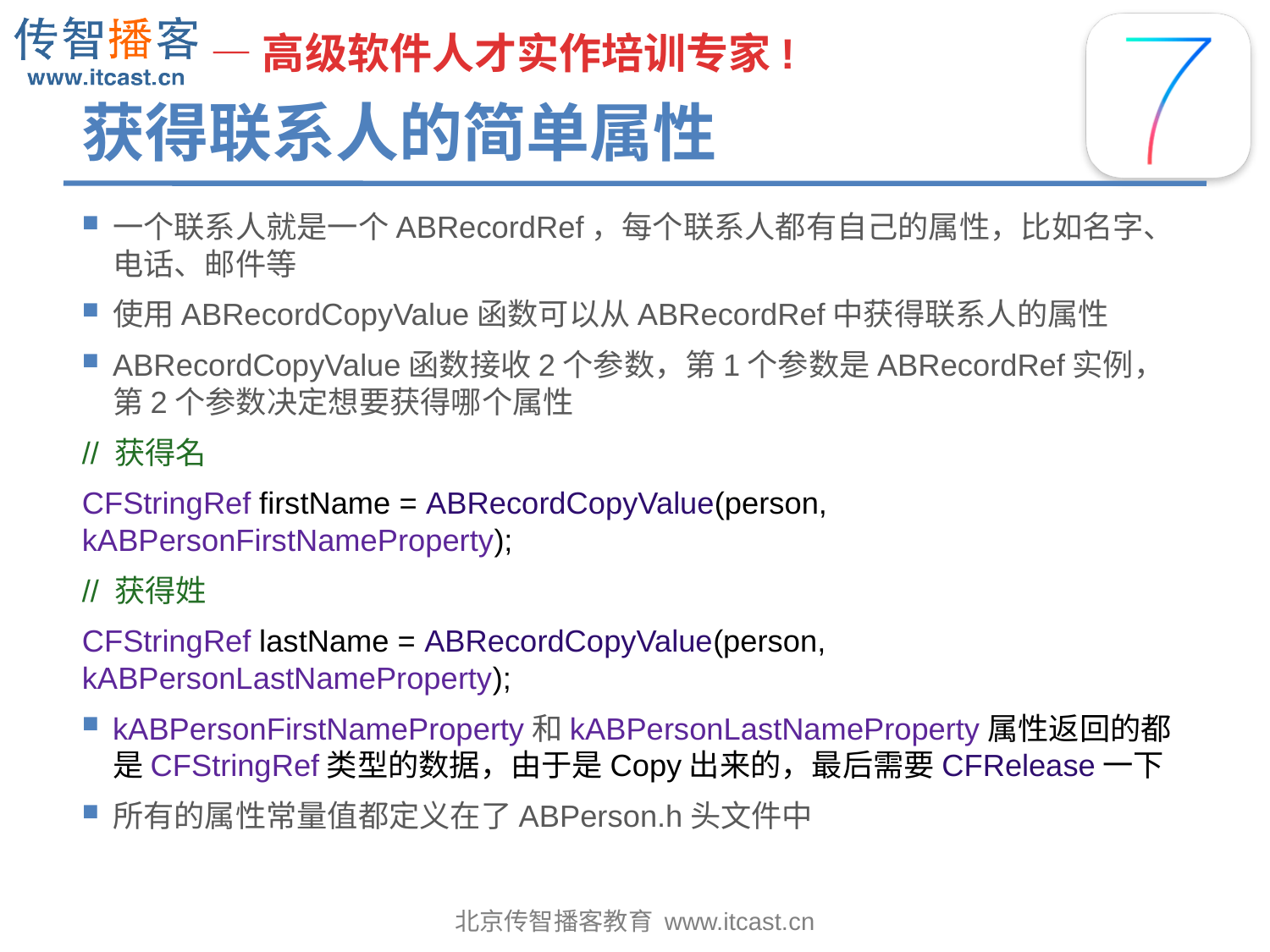

# 获得联系人的简单属性
一个联系人就是一个ABRecordRef，每个联系人都有自己的属性，比如名字、电话、邮件等
使用ABRecordCopyValue函数可以从ABRecordRef中获得联系人的属性
ABRecordCopyValue函数接收2个参数，第1个参数是ABRecordRef实例，第2个参数决定想要获得哪个属性
// 获得名
CFStringRef firstName = ABRecordCopyValue(person, kABPersonFirstNameProperty);
// 获得姓
CFStringRef lastName = ABRecordCopyValue(person, kABPersonLastNameProperty);
kABPersonFirstNameProperty和kABPersonLastNameProperty属性返回的都是CFStringRef类型的数据，由于是Copy出来的，最后需要CFRelease一下
所有的属性常量值都定义在了ABPerson.h头文件中